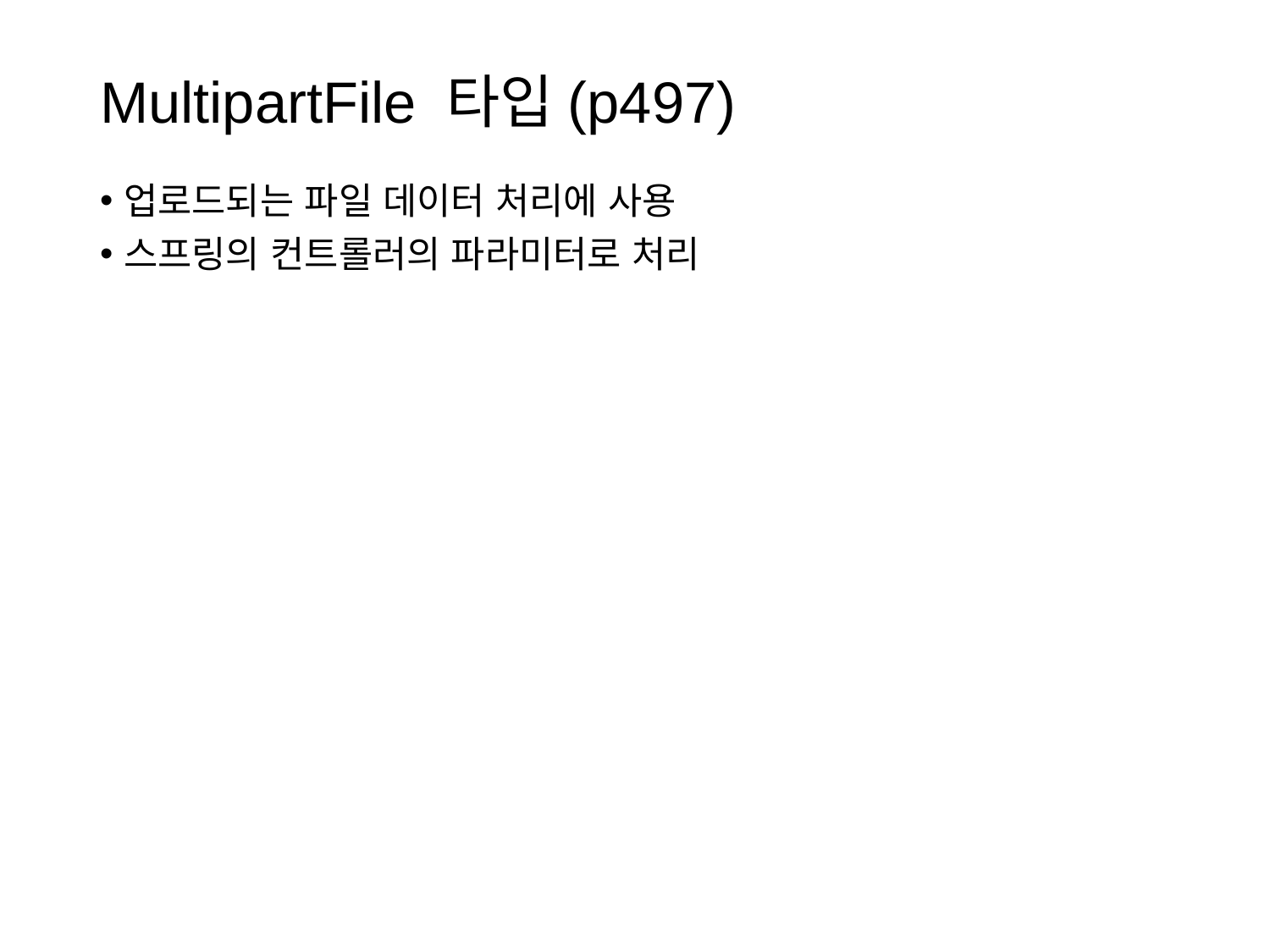

# MultipartFile 타입(p497)
업로드되는 파일 데이터 처리에 사용
스프링의 컨트롤러의 파라미터로 처리